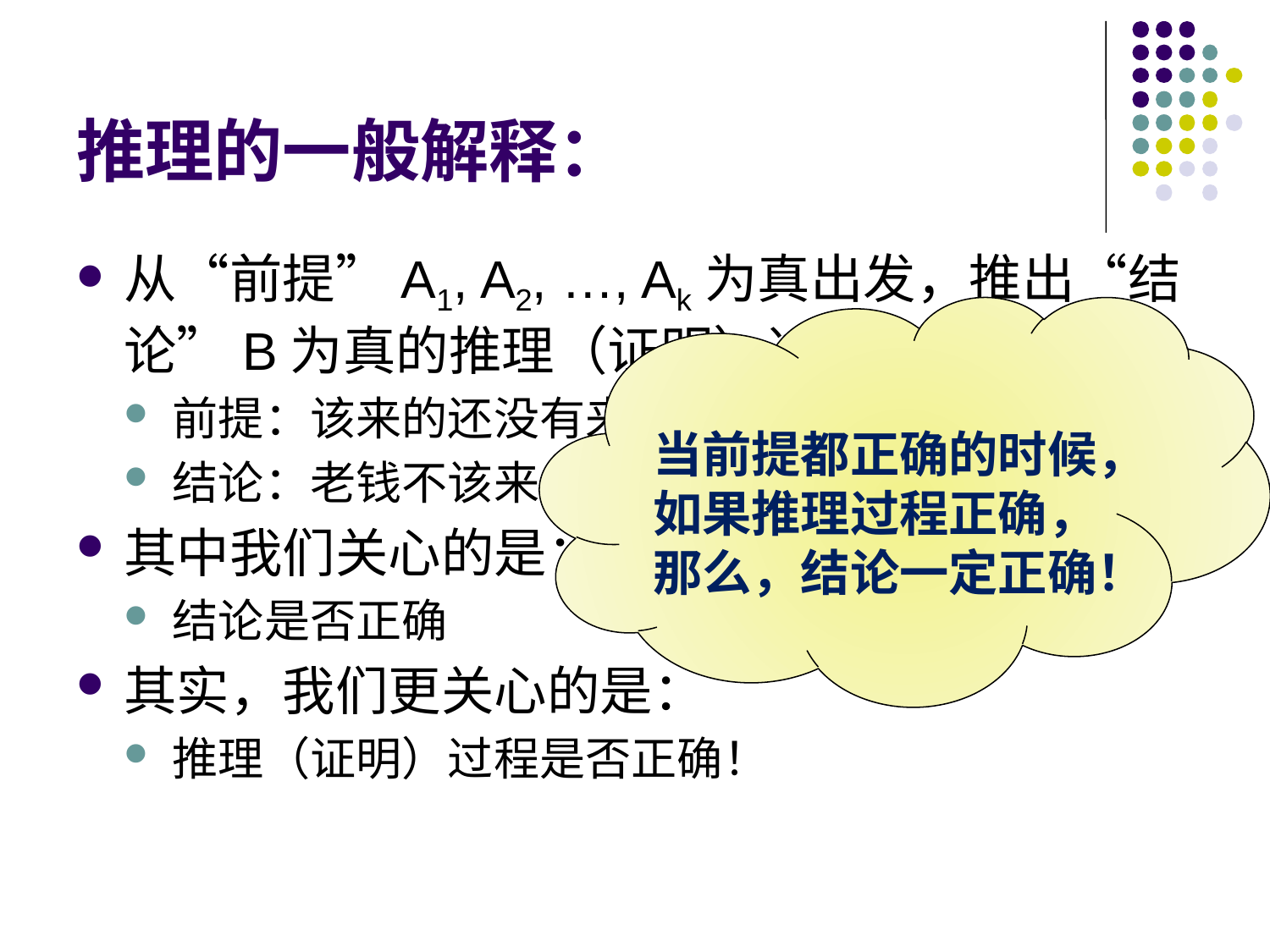

# 推理的一般解释：
从“前提”A1, A2, …, Ak为真出发，推出“结论”B为真的推理（证明）过程。
前提：该来的还没有来；老钱来了
结论：老钱不该来
其中我们关心的是：
结论是否正确
其实，我们更关心的是：
推理（证明）过程是否正确！

当前提都正确的时候，
如果推理过程正确，
那么，结论一定正确！